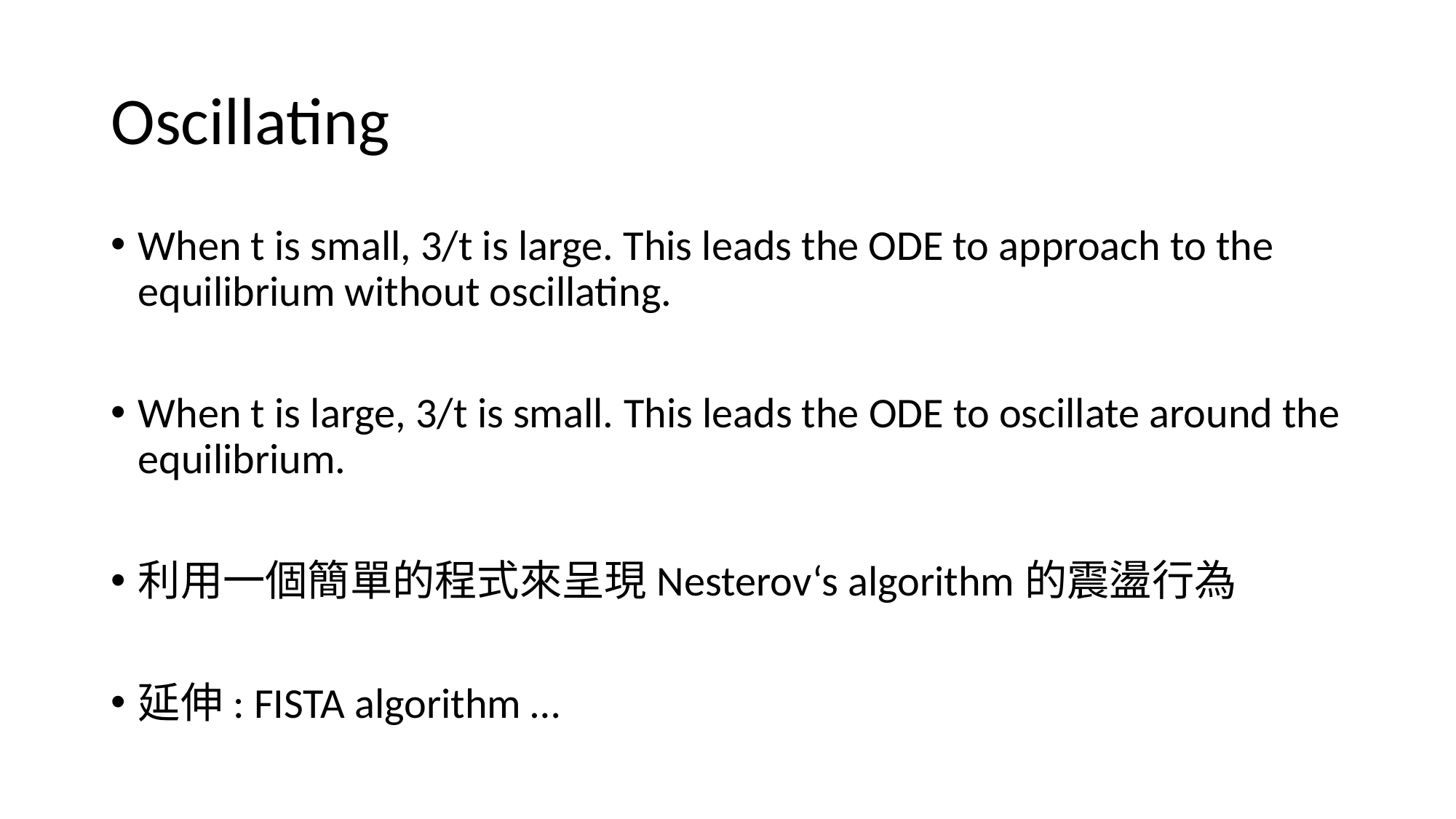

# Oscillating
When t is small, 3/t is large. This leads the ODE to approach to the equilibrium without oscillating.

When t is large, 3/t is small. This leads the ODE to oscillate around the equilibrium.

利用一個簡單的程式來呈現Nesterov‘s algorithm的震盪行為

延伸: FISTA algorithm …